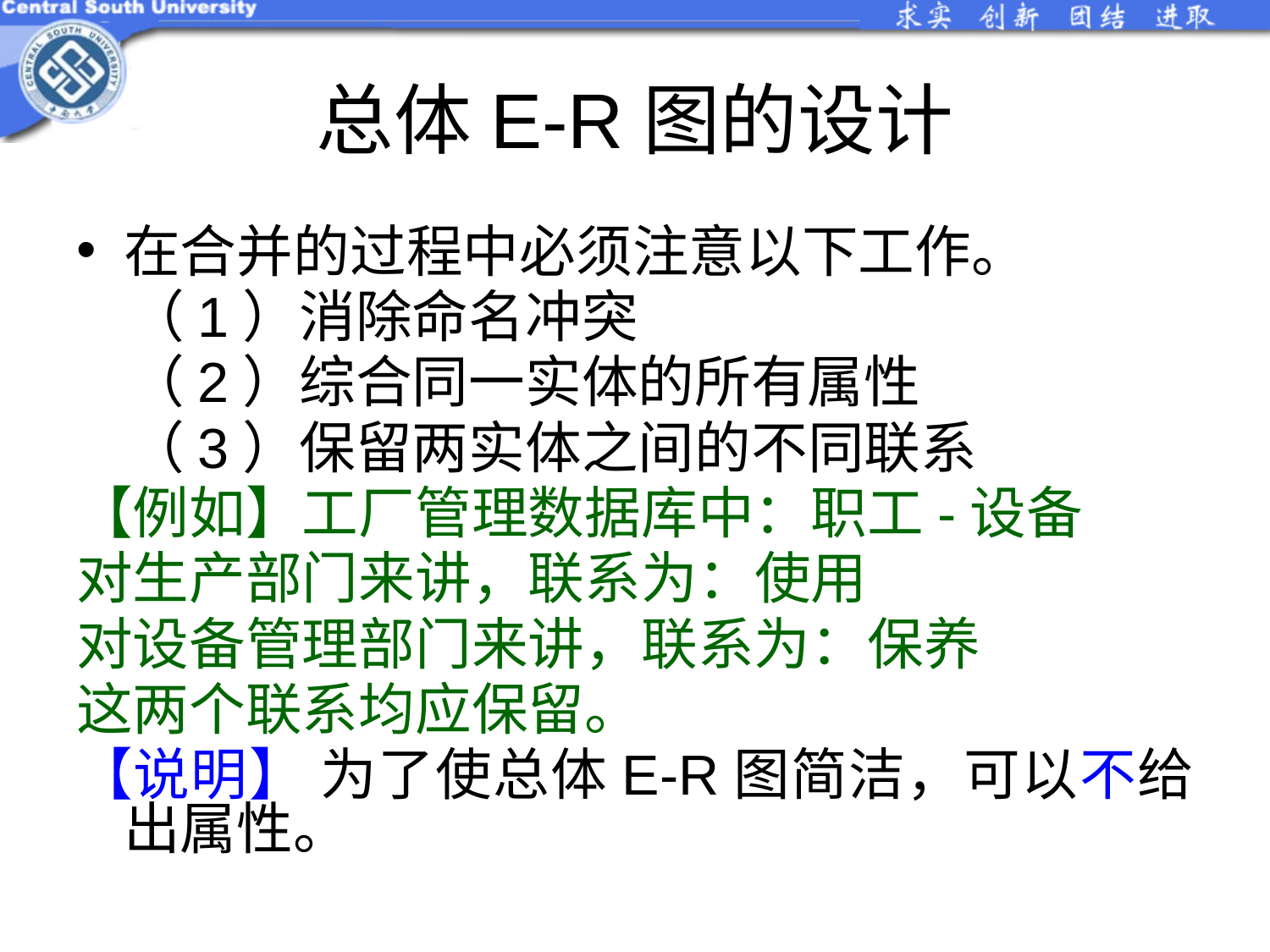

# 总体E-R图的设计
在合并的过程中必须注意以下工作。
   （1）消除命名冲突
   （2）综合同一实体的所有属性
   （3）保留两实体之间的不同联系
【例如】工厂管理数据库中：职工-设备
对生产部门来讲，联系为：使用
对设备管理部门来讲，联系为：保养
这两个联系均应保留。
【说明】 为了使总体E-R图简洁，可以不给出属性。